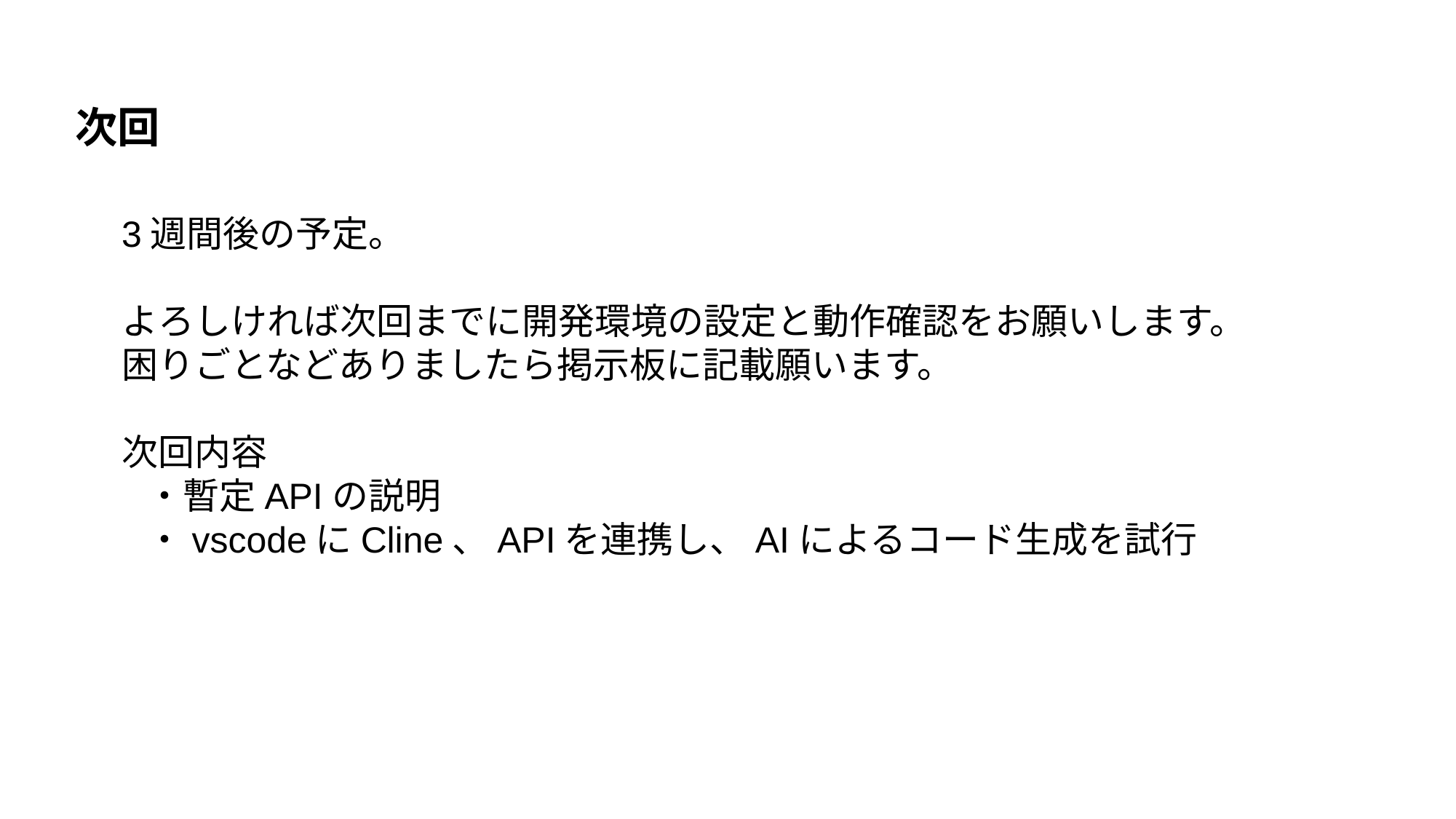

次回
3週間後の予定。

よろしければ次回までに開発環境の設定と動作確認をお願いします。
困りごとなどありましたら掲示板に記載願います。

次回内容
  ・暫定APIの説明
  ・vscodeにCline、APIを連携し、AIによるコード生成を試行